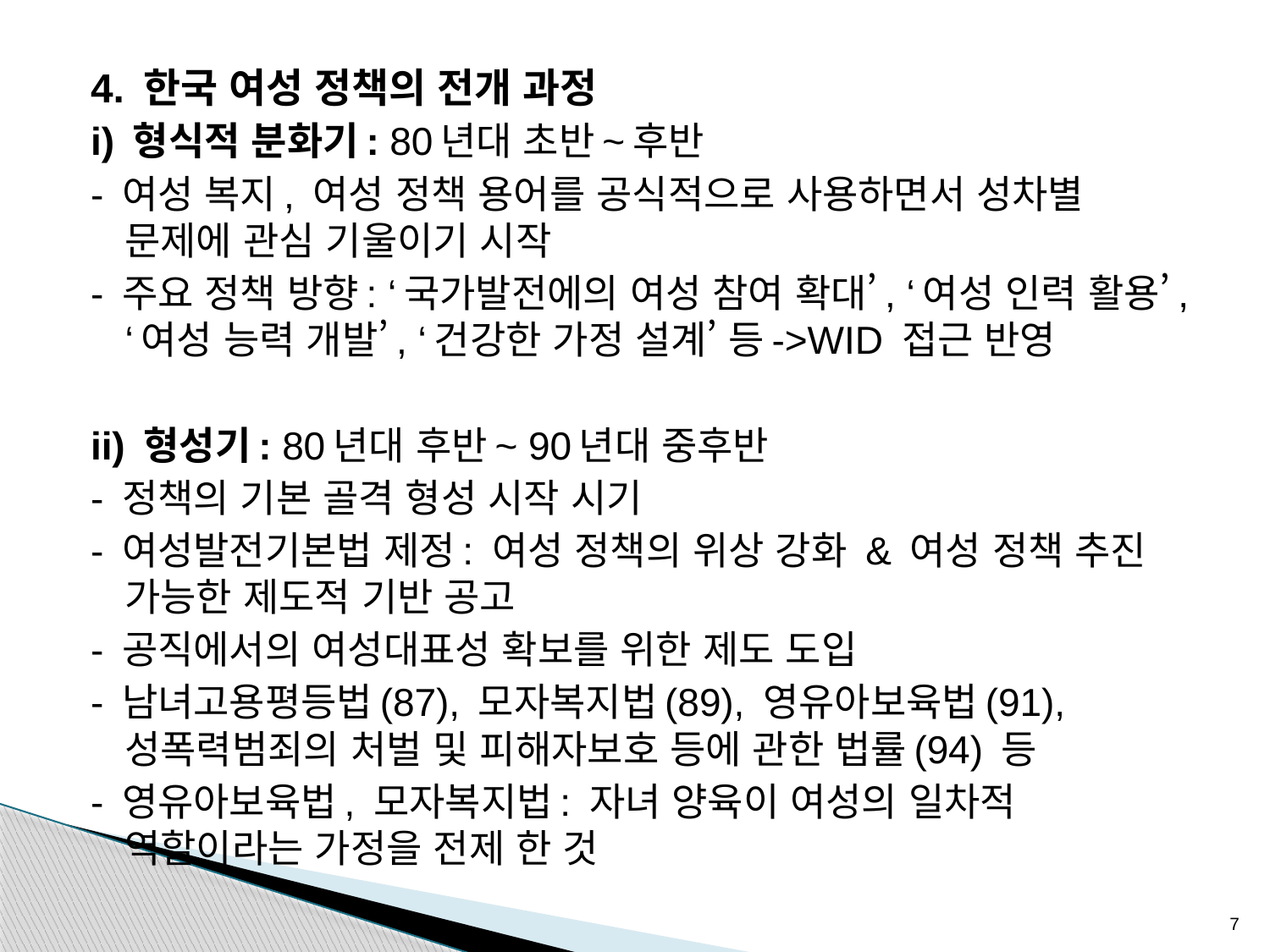

4. 한국 여성 정책의 전개 과정
i) 형식적 분화기: 80년대 초반~후반
- 여성 복지, 여성 정책 용어를 공식적으로 사용하면서 성차별 문제에 관심 기울이기 시작
- 주요 정책 방향: ‘국가발전에의 여성 참여 확대’, ‘여성 인력 활용’, ‘여성 능력 개발’, ‘건강한 가정 설계’ 등->WID 접근 반영

ii) 형성기: 80년대 후반~ 90년대 중후반
- 정책의 기본 골격 형성 시작 시기
- 여성발전기본법 제정: 여성 정책의 위상 강화 & 여성 정책 추진 가능한 제도적 기반 공고
- 공직에서의 여성대표성 확보를 위한 제도 도입
- 남녀고용평등법(87), 모자복지법(89), 영유아보육법(91), 성폭력범죄의 처벌 및 피해자보호 등에 관한 법률(94) 등
- 영유아보육법, 모자복지법: 자녀 양육이 여성의 일차적 역할이라는 가정을 전제 한 것

7